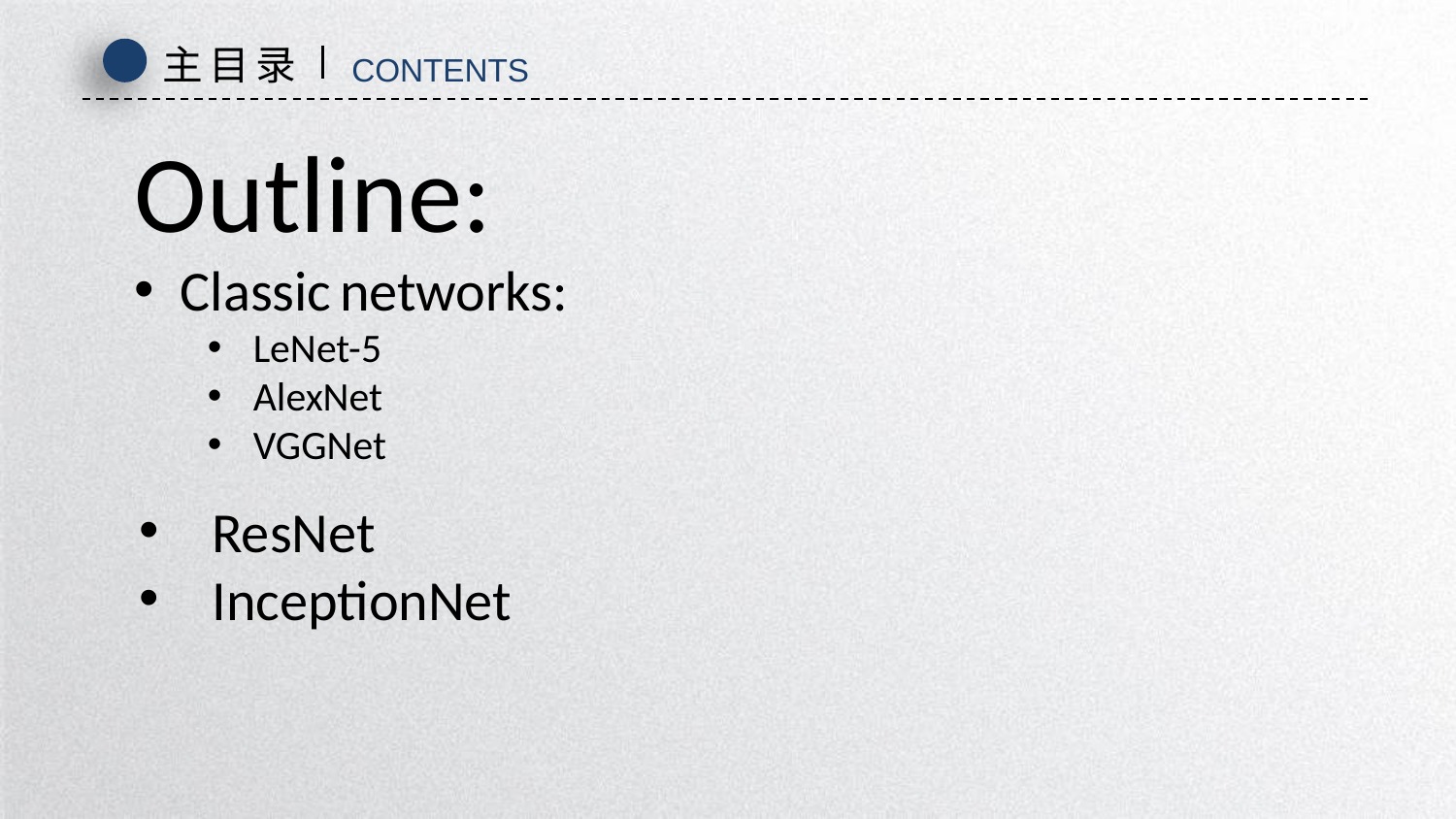

主目录

CONTENTS
Outline:
Classic networks:
LeNet-5
AlexNet
VGGNet

ResNet
InceptionNet